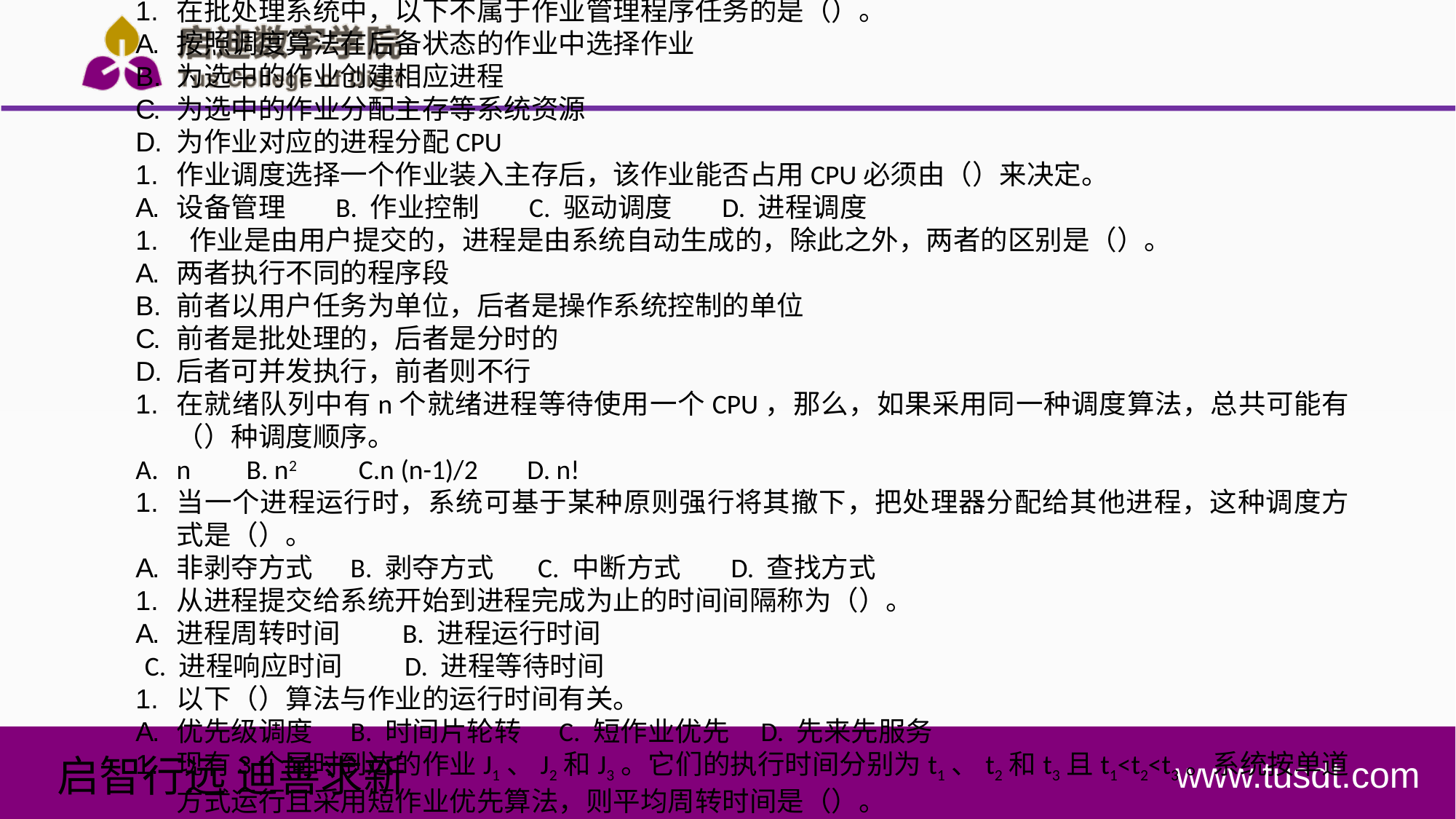

操作系统中的三级调度是指（）。
处理器调度、资源调度和网络调度
CPU调度、设备调度和存储器调度
作业调度、进程调度和资源调度
作业调度、进程调度和中级调度
进程调度主要负责（）。
选一个作业进入内存           B. 选一个进程占有CPU
C . 建立一个新的进程              D. 撤销一个进程
在批处理系统中，以下不属于作业管理程序任务的是（）。
按照调度算法在后备状态的作业中选择作业
为选中的作业创建相应进程
为选中的作业分配主存等系统资源
为作业对应的进程分配CPU
作业调度选择一个作业装入主存后，该作业能否占用CPU必须由（）来决定。
设备管理       B. 作业控制       C. 驱动调度       D. 进程调度
 作业是由用户提交的，进程是由系统自动生成的，除此之外，两者的区别是（）。
两者执行不同的程序段
前者以用户任务为单位，后者是操作系统控制的单位
前者是批处理的，后者是分时的
后者可并发执行，前者则不行
在就绪队列中有n个就绪进程等待使用一个CPU，那么，如果采用同一种调度算法，总共可能有（）种调度顺序。
n         B. n2          C.n (n-1)/2        D. n!
当一个进程运行时，系统可基于某种原则强行将其撤下，把处理器分配给其他进程，这种调度方式是（）。
非剥夺方式     B. 剥夺方式      C. 中断方式       D. 查找方式
从进程提交给系统开始到进程完成为止的时间间隔称为（）。
进程周转时间         B. 进程运行时间
C. 进程响应时间         D. 进程等待时间
以下（）算法与作业的运行时间有关。
优先级调度     B. 时间片轮转     C. 短作业优先    D. 先来先服务
现有3个同时到达的作业J1、J2和J3。它们的执行时间分别为t1、t2和t3且t1<t2<t3。系统按单道方式运行且采用短作业优先算法，则平均周转时间是（）。
t1+t2+t3        B.（t1+t2+t3 ）/3    C.（3t1+2t2+t3 ）/3   D.（t1+2t2+3t3 ）/3